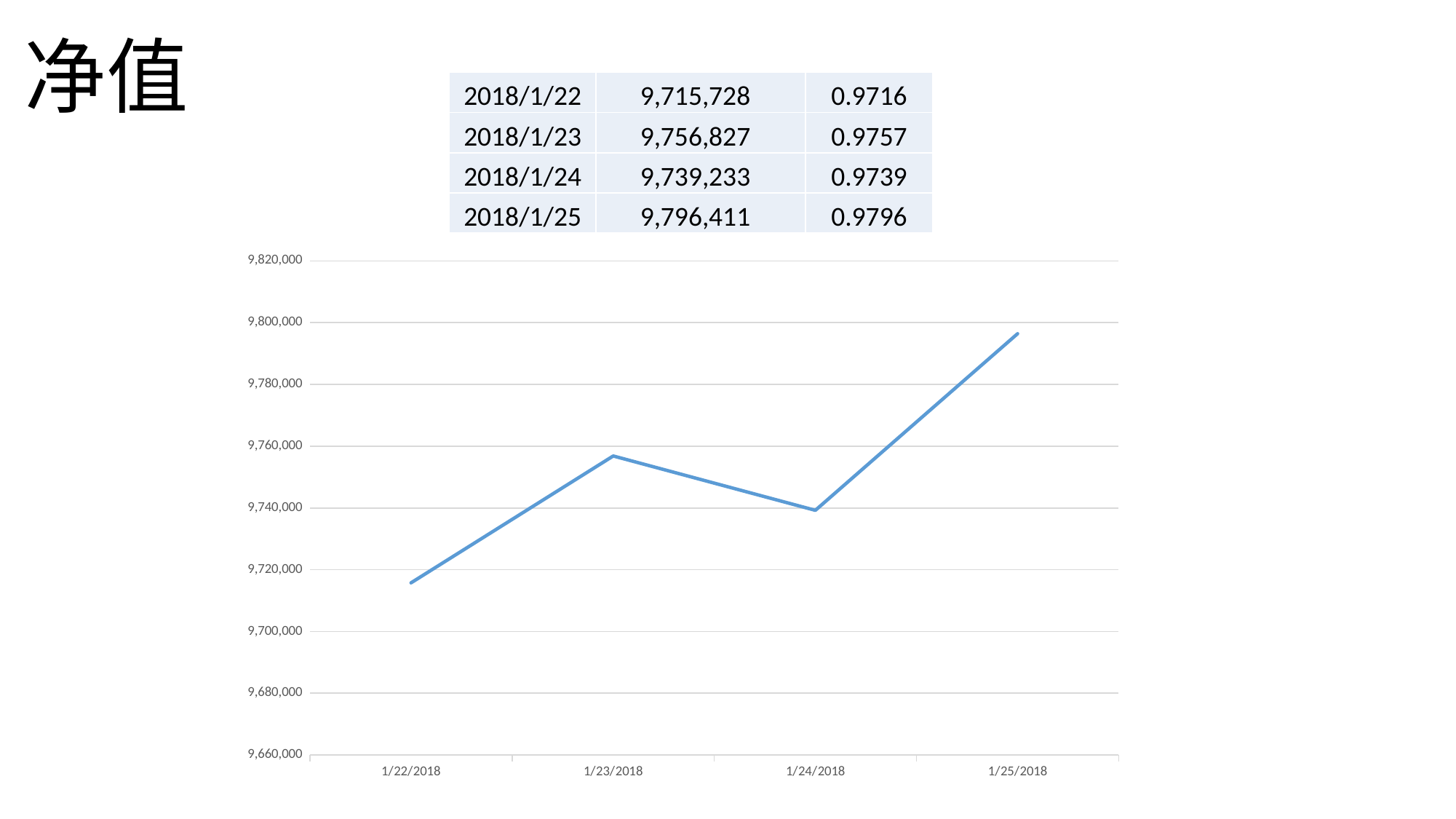

净值
| 2018/1/22 | 9,715,728 | 0.9716 |
| --- | --- | --- |
| 2018/1/23 | 9,756,827 | 0.9757 |
| 2018/1/24 | 9,739,233 | 0.9739 |
| 2018/1/25 | 9,796,411 | 0.9796 |

### Chart

| Category |  |
|---|---|
| 43122 | 9715728.0 |
| 43123 | 9756827.0 |
| 43124 | 9739233.0 |
| 43125 | 9796411.0 |